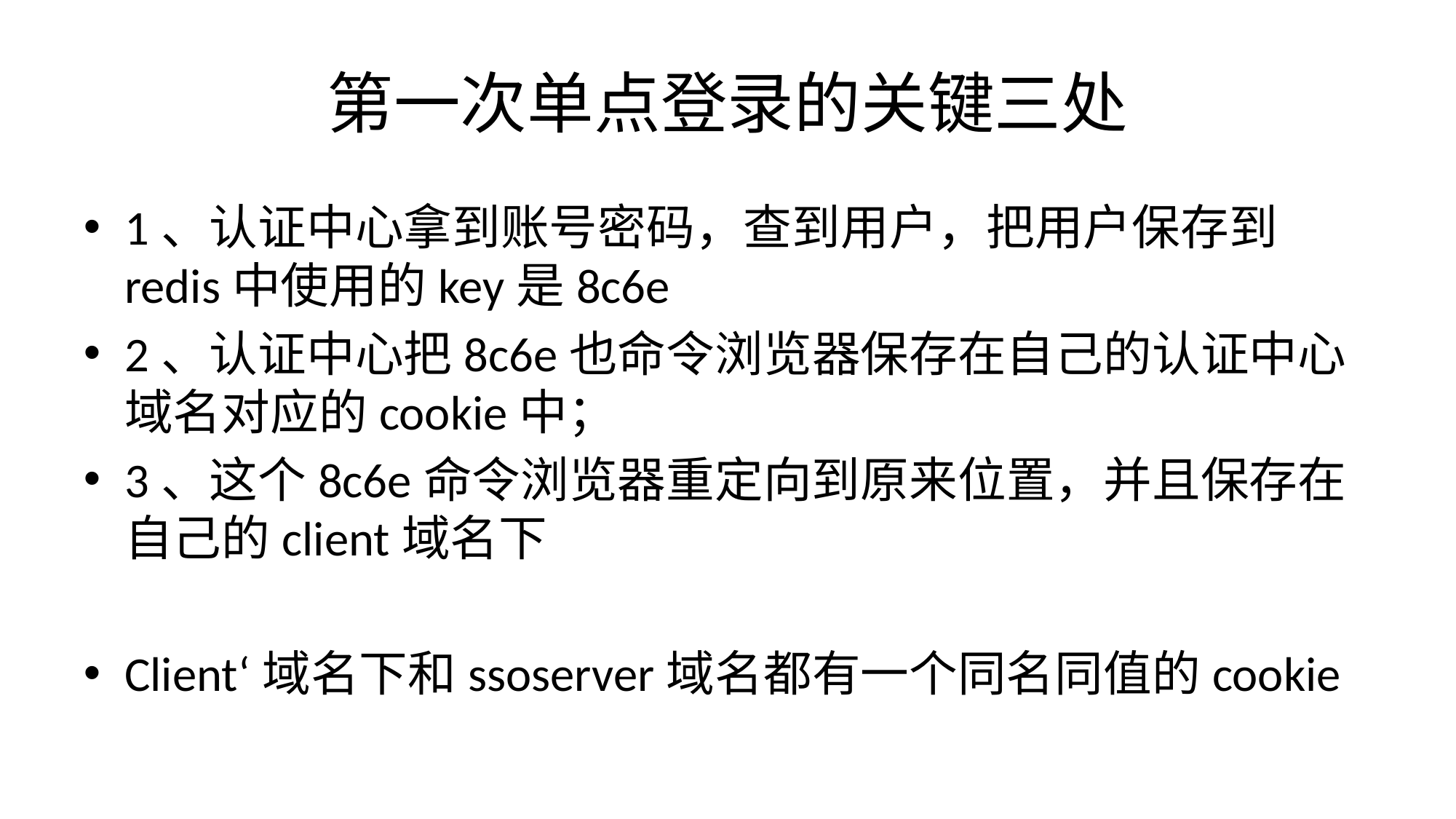

# 第一次单点登录的关键三处
1、认证中心拿到账号密码，查到用户，把用户保存到redis中使用的key是8c6e
2、认证中心把8c6e也命令浏览器保存在自己的认证中心域名对应的cookie中；
3、这个8c6e命令浏览器重定向到原来位置，并且保存在自己的client域名下

Client‘域名下和ssoserver域名都有一个同名同值的cookie